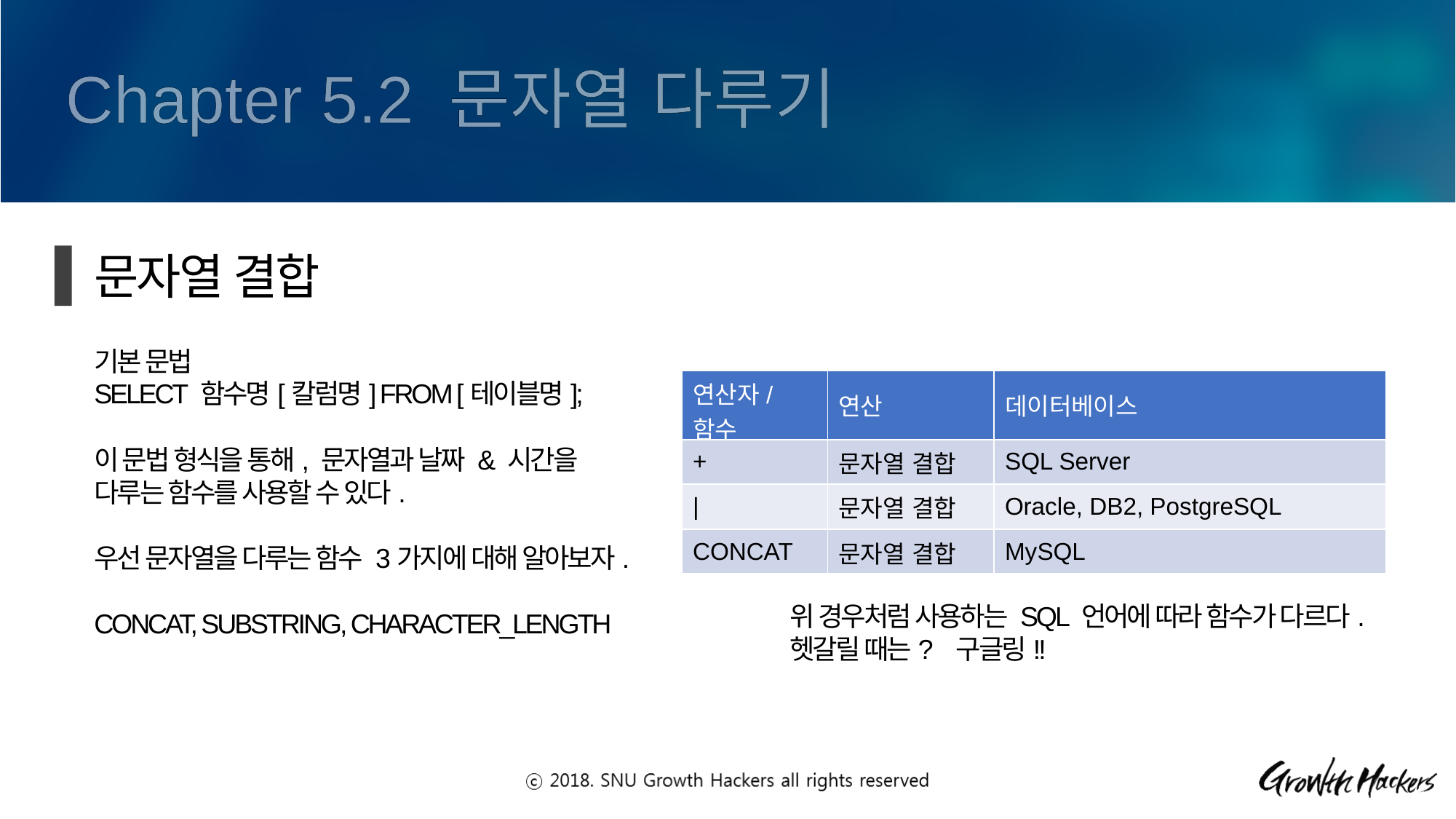

Chapter 5.2 문자열 다루기
문자열 결합

기본 문법
SELECT 함수명[칼럼명] FROM [테이블명];

이 문법 형식을 통해, 문자열과 날짜 & 시간을
다루는 함수를 사용할 수 있다.

우선 문자열을 다루는 함수 3가지에 대해 알아보자.

CONCAT, SUBSTRING, CHARACTER_LENGTH
| 연산자/함수 | 연산 | 데이터베이스 |
| --- | --- | --- |
| + | 문자열 결합 | SQL Server |
| | | 문자열 결합 | Oracle, DB2, PostgreSQL |
| CONCAT | 문자열 결합 | MySQL |
위 경우처럼 사용하는 SQL 언어에 따라 함수가 다르다.
헷갈릴 때는?   구글링!!